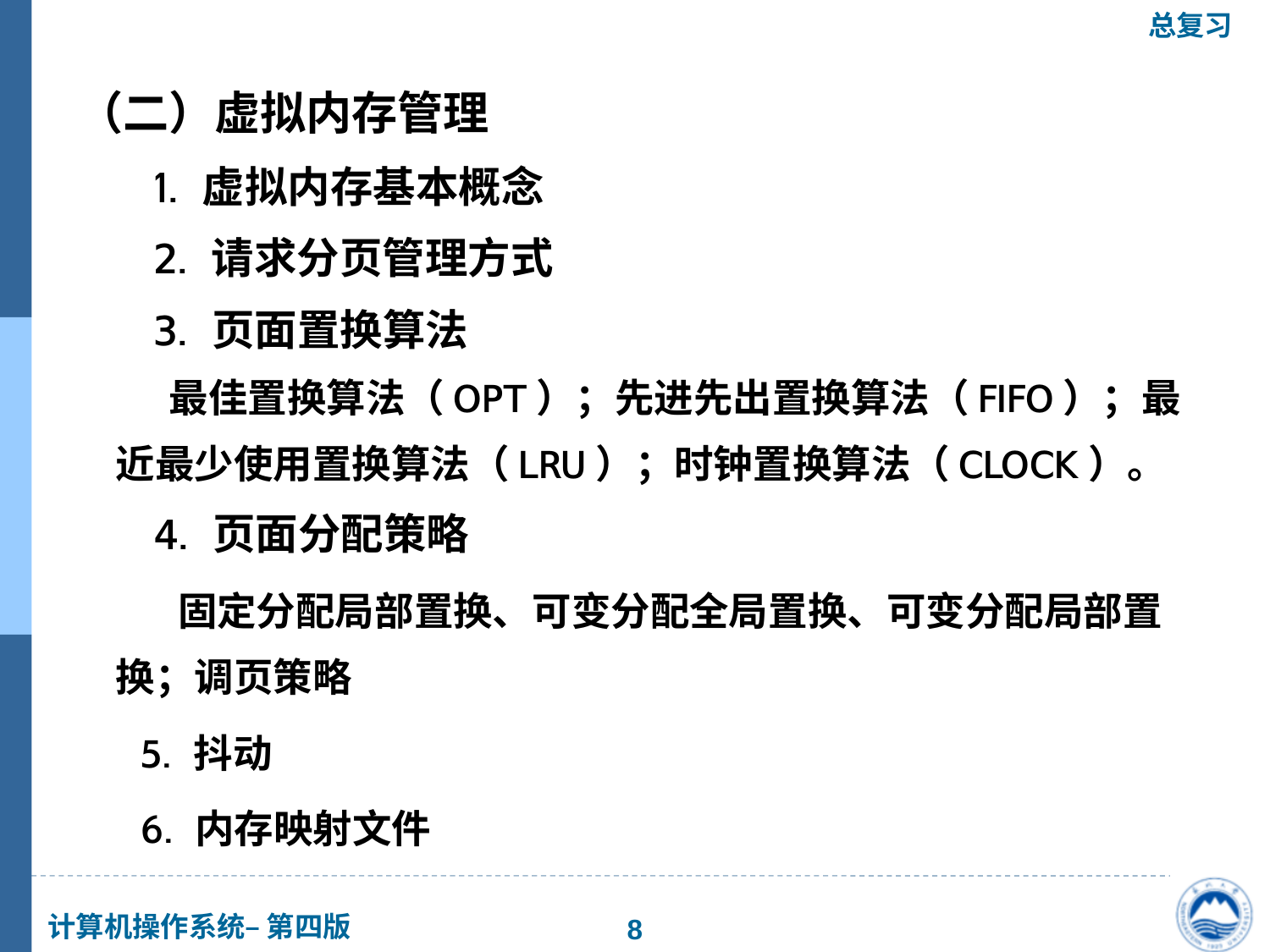

（二）虚拟内存管理
   1. 虚拟内存基本概念
   2. 请求分页管理方式
   3. 页面置换算法
      最佳置换算法（OPT）；先进先出置换算法（FIFO）；最近最少使用置换算法（LRU）；时钟置换算法（CLOCK）。
   4. 页面分配策略
 	      固定分配局部置换、可变分配全局置换、可变分配局部置换；调页策略
     5. 抖动
     6. 内存映射文件